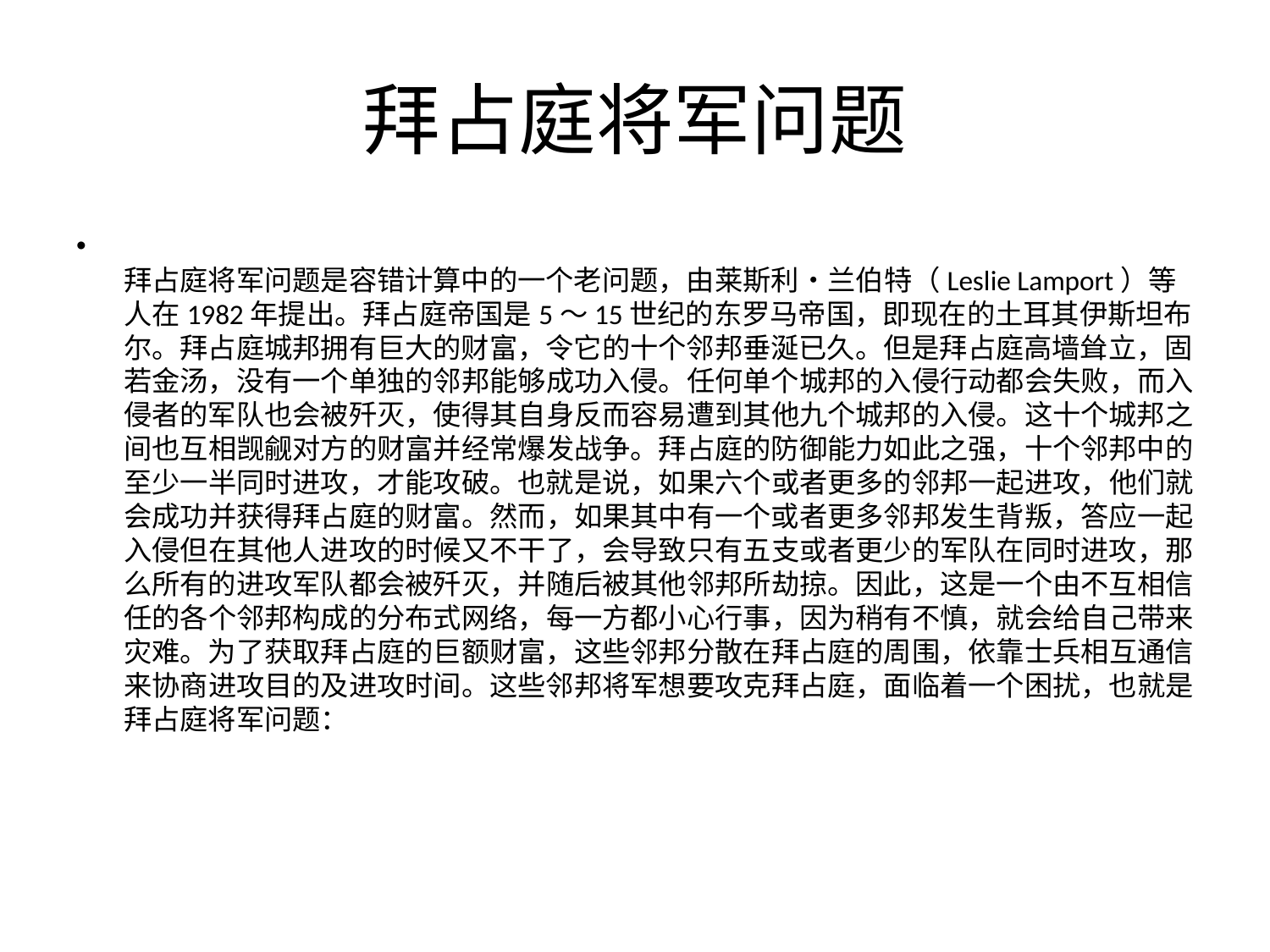

# 拜占庭将军问题
拜占庭将军问题是容错计算中的一个老问题，由莱斯利•兰伯特（Leslie Lamport）等人在1982年提出。拜占庭帝国是5～15世纪的东罗马帝国，即现在的土耳其伊斯坦布尔。拜占庭城邦拥有巨大的财富，令它的十个邻邦垂涎已久。但是拜占庭高墙耸立，固若金汤，没有一个单独的邻邦能够成功入侵。任何单个城邦的入侵行动都会失败，而入侵者的军队也会被歼灭，使得其自身反而容易遭到其他九个城邦的入侵。这十个城邦之间也互相觊觎对方的财富并经常爆发战争。拜占庭的防御能力如此之强，十个邻邦中的至少一半同时进攻，才能攻破。也就是说，如果六个或者更多的邻邦一起进攻，他们就会成功并获得拜占庭的财富。然而，如果其中有一个或者更多邻邦发生背叛，答应一起入侵但在其他人进攻的时候又不干了，会导致只有五支或者更少的军队在同时进攻，那么所有的进攻军队都会被歼灭，并随后被其他邻邦所劫掠。因此，这是一个由不互相信任的各个邻邦构成的分布式网络，每一方都小心行事，因为稍有不慎，就会给自己带来灾难。为了获取拜占庭的巨额财富，这些邻邦分散在拜占庭的周围，依靠士兵相互通信来协商进攻目的及进攻时间。这些邻邦将军想要攻克拜占庭，面临着一个困扰，也就是拜占庭将军问题：